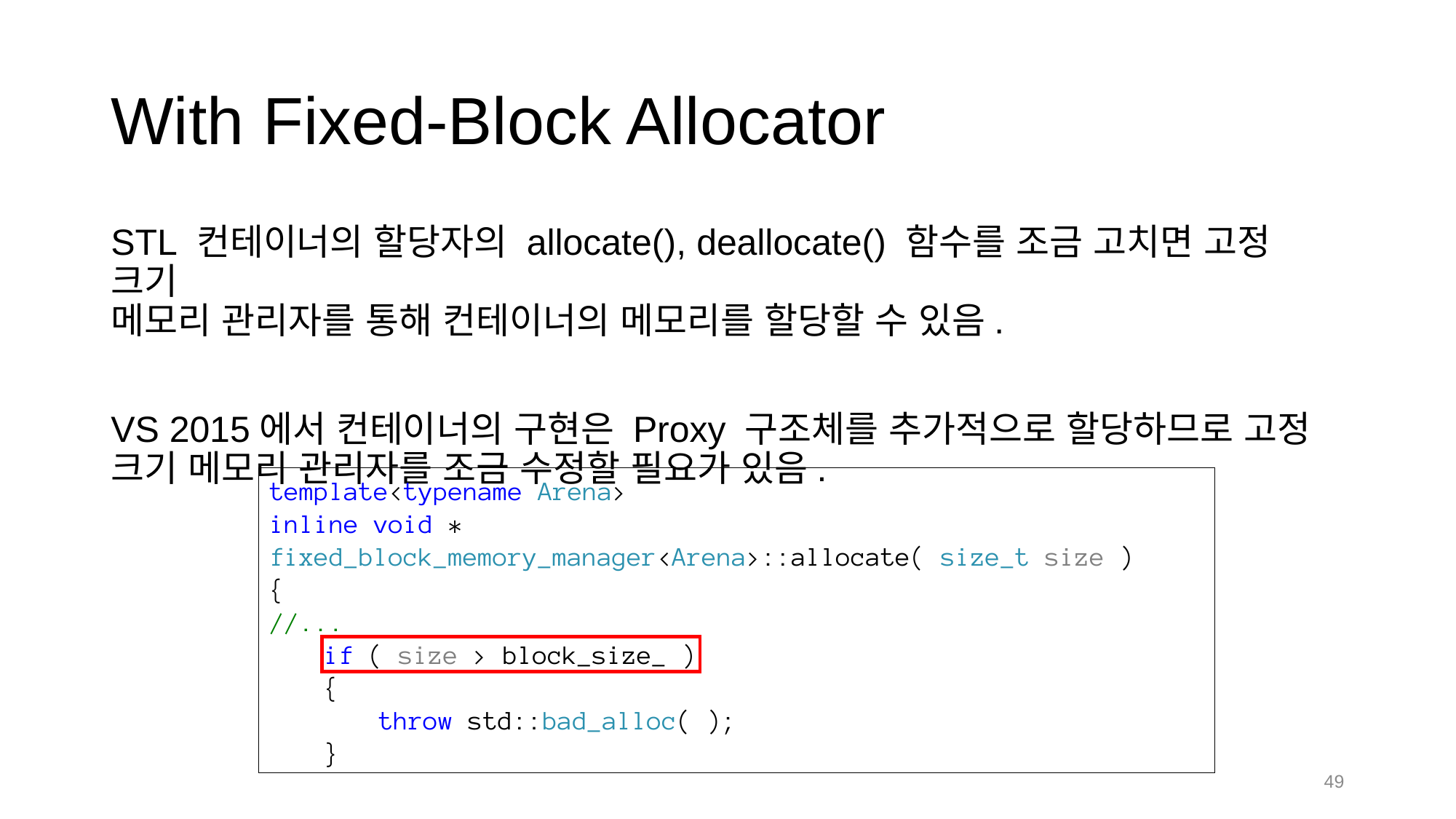

# With Fixed-Block Allocator
STL 컨테이너의 할당자의 allocate(), deallocate() 함수를 조금 고치면 고정 크기
메모리 관리자를 통해 컨테이너의 메모리를 할당할 수 있음.

VS 2015에서 컨테이너의 구현은 Proxy 구조체를 추가적으로 할당하므로 고정
크기 메모리 관리자를 조금 수정할 필요가 있음.
template<typename Arena>
inline void * fixed_block_memory_manager<Arena>::allocate( size_t size )
{
//...
if ( size > block_size_ )
{
throw std::bad_alloc( );
}

49